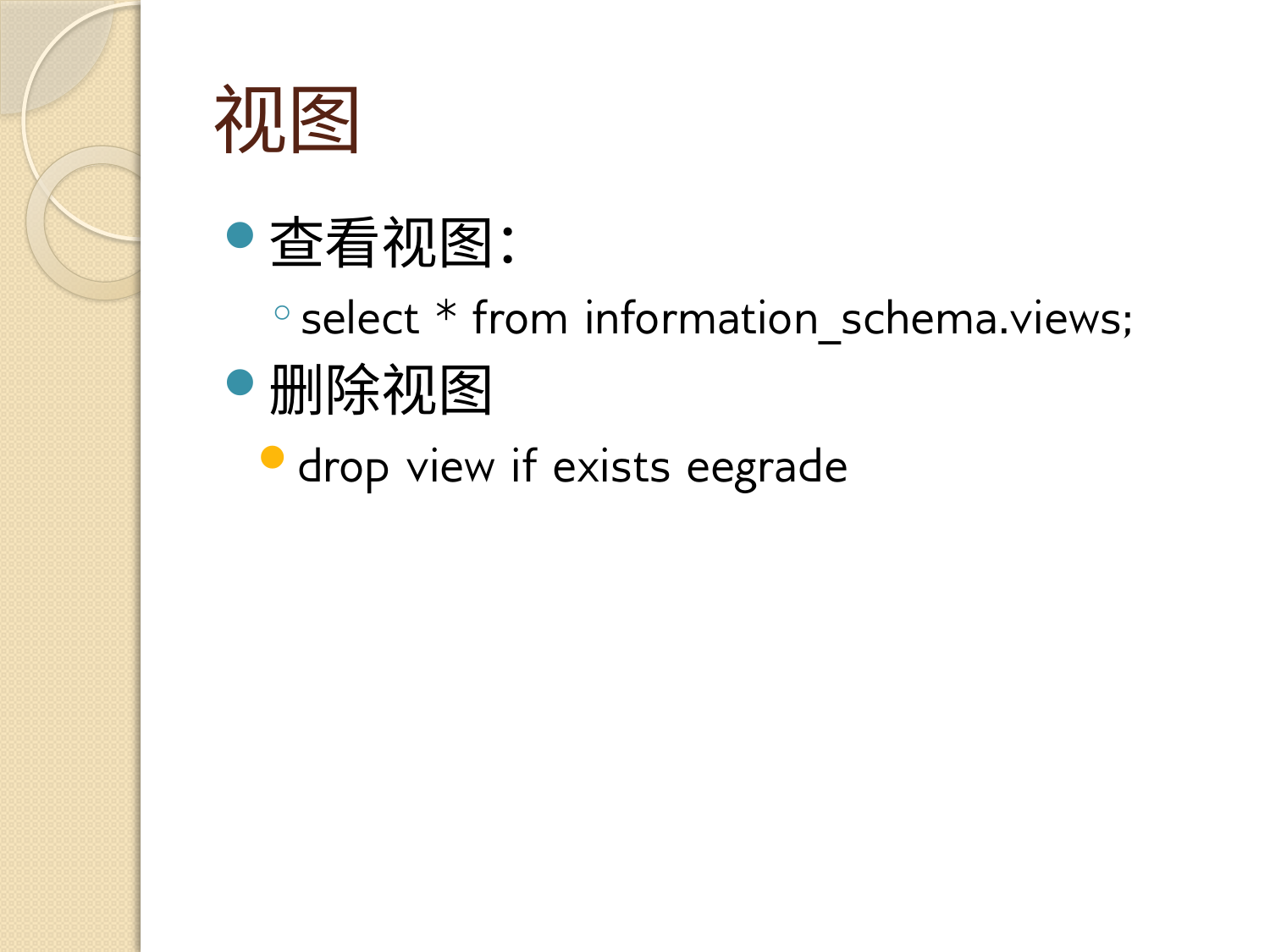

# 视图
查看视图：
select * from information_schema.views;
删除视图
drop view if exists eegrade